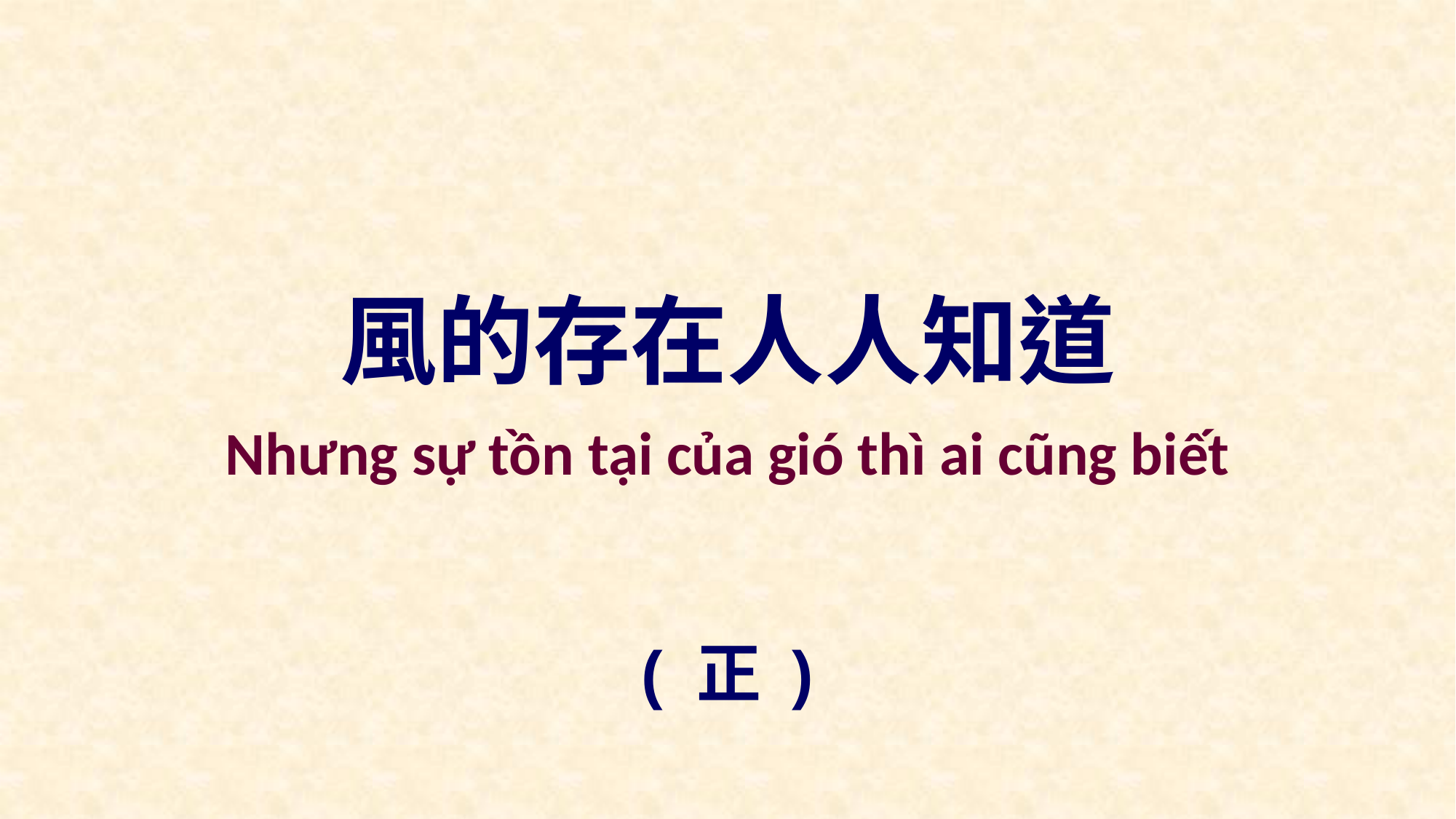

風的存在人人知道
Nhưng sự tồn tại của gió thì ai cũng biết
( 正 )